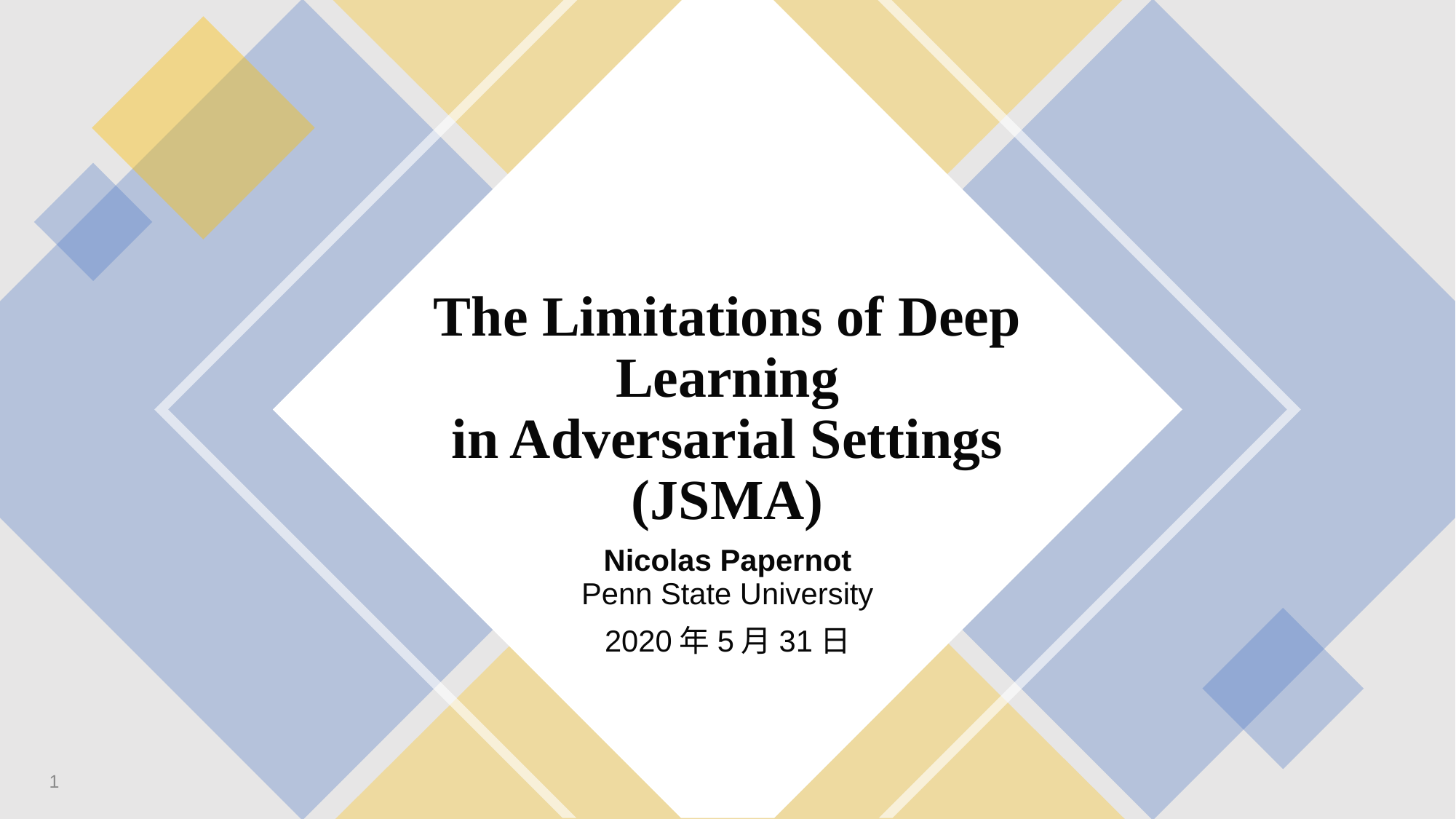

# The Limitations of Deep Learning in Adversarial Settings (JSMA)

Nicolas Papernot
Penn State University
2020年5月31日

1